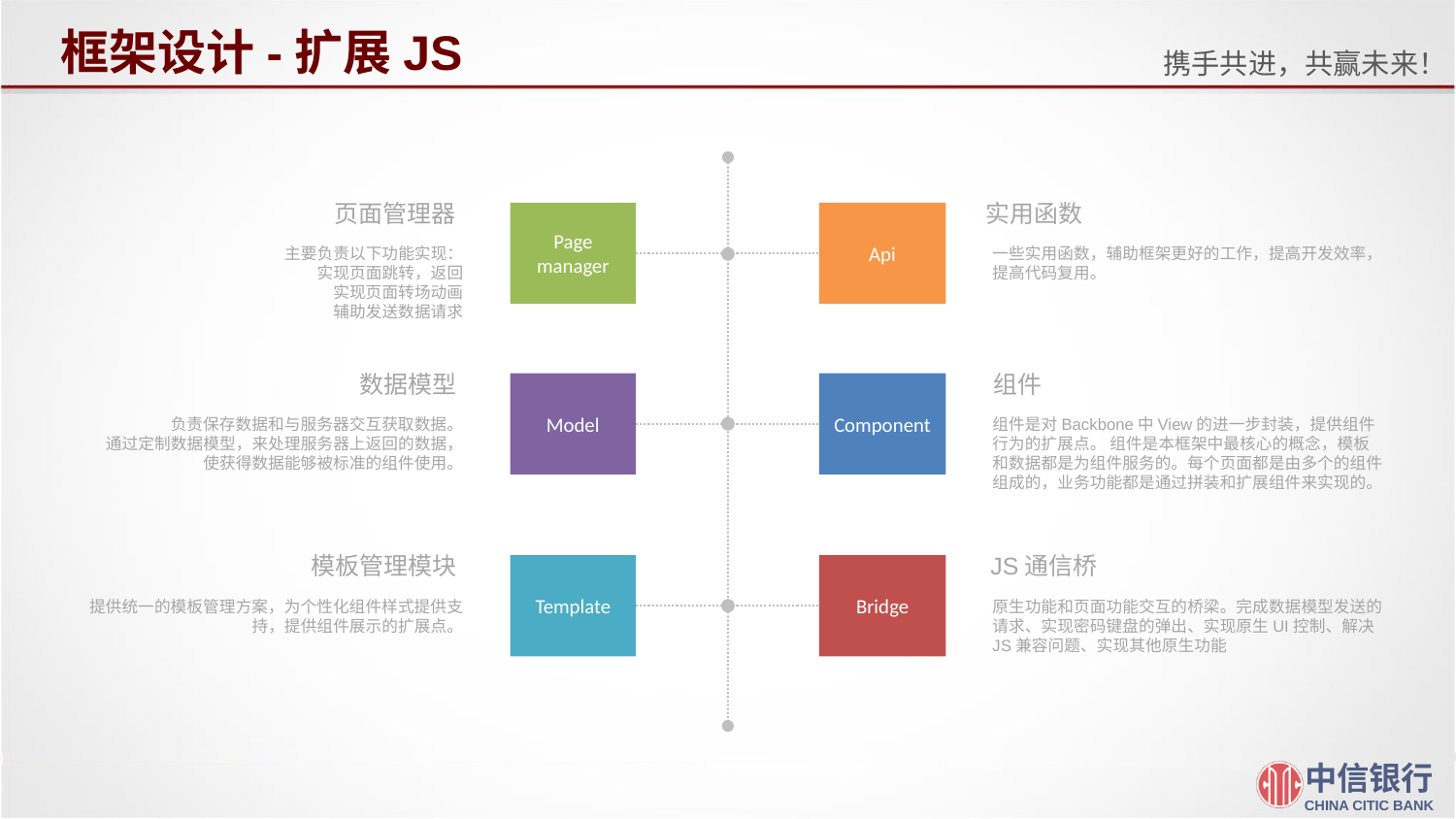

# 框架设计-扩展JS
页面管理器
主要负责以下功能实现：
实现页面跳转，返回
实现页面转场动画
辅助发送数据请求
Page
manager
实用函数
一些实用函数，辅助框架更好的工作，提高开发效率，提高代码复用。
Api

数据模型
负责保存数据和与服务器交互获取数据。
     通过定制数据模型，来处理服务器上返回的数据，使获得数据能够被标准的组件使用。
Model
组件
组件是对Backbone中View的进一步封装，提供组件行为的扩展点。 组件是本框架中最核心的概念，模板和数据都是为组件服务的。每个页面都是由多个的组件组成的，业务功能都是通过拼装和扩展组件来实现的。
Component

模板管理模块
提供统一的模板管理方案，为个性化组件样式提供支持，提供组件展示的扩展点。
Template
JS通信桥
原生功能和页面功能交互的桥梁。完成数据模型发送的请求、实现密码键盘的弹出、实现原生UI控制、解决JS兼容问题、实现其他原生功能
Bridge